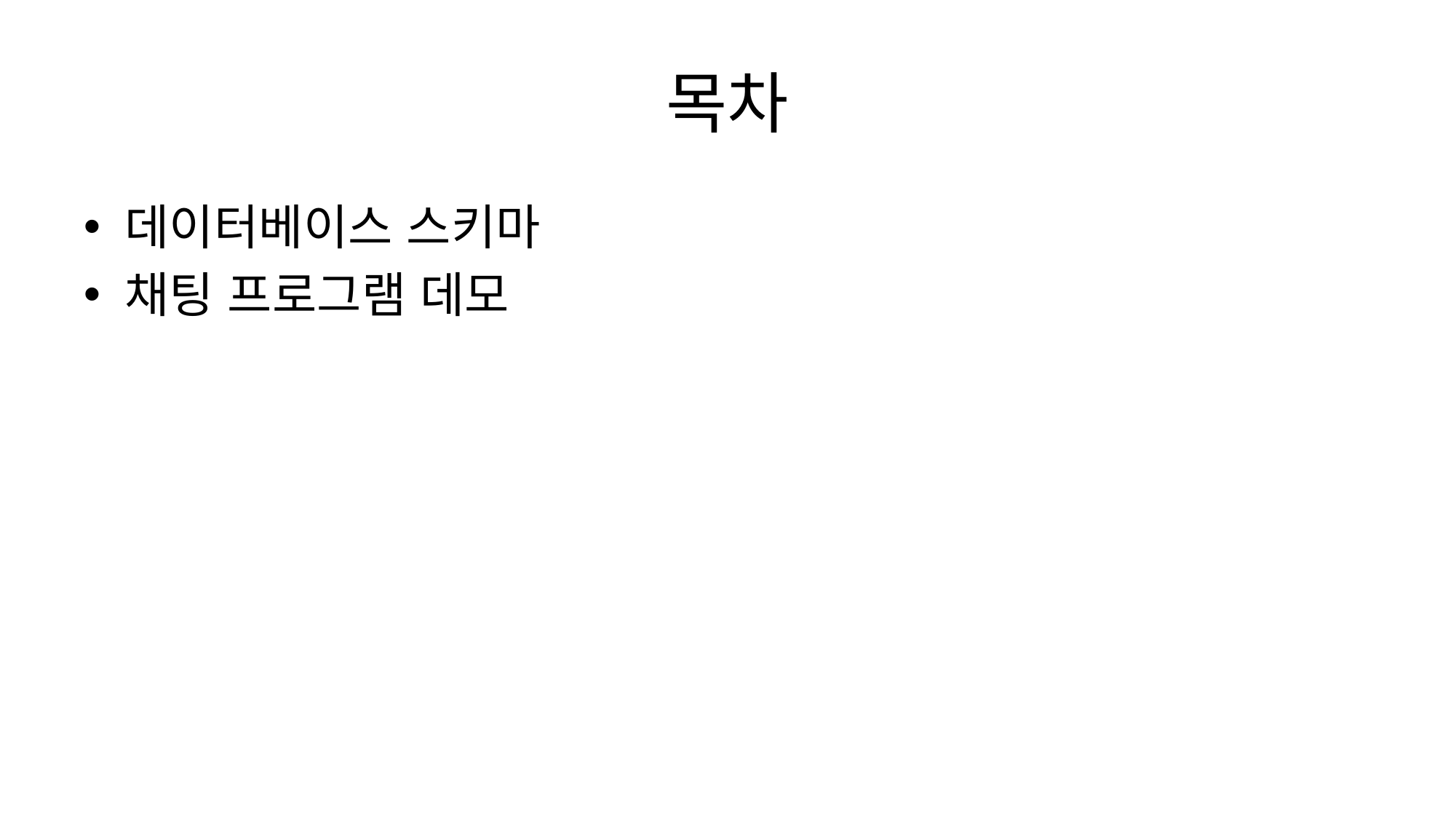

# 목차
데이터베이스 스키마
채팅 프로그램 데모